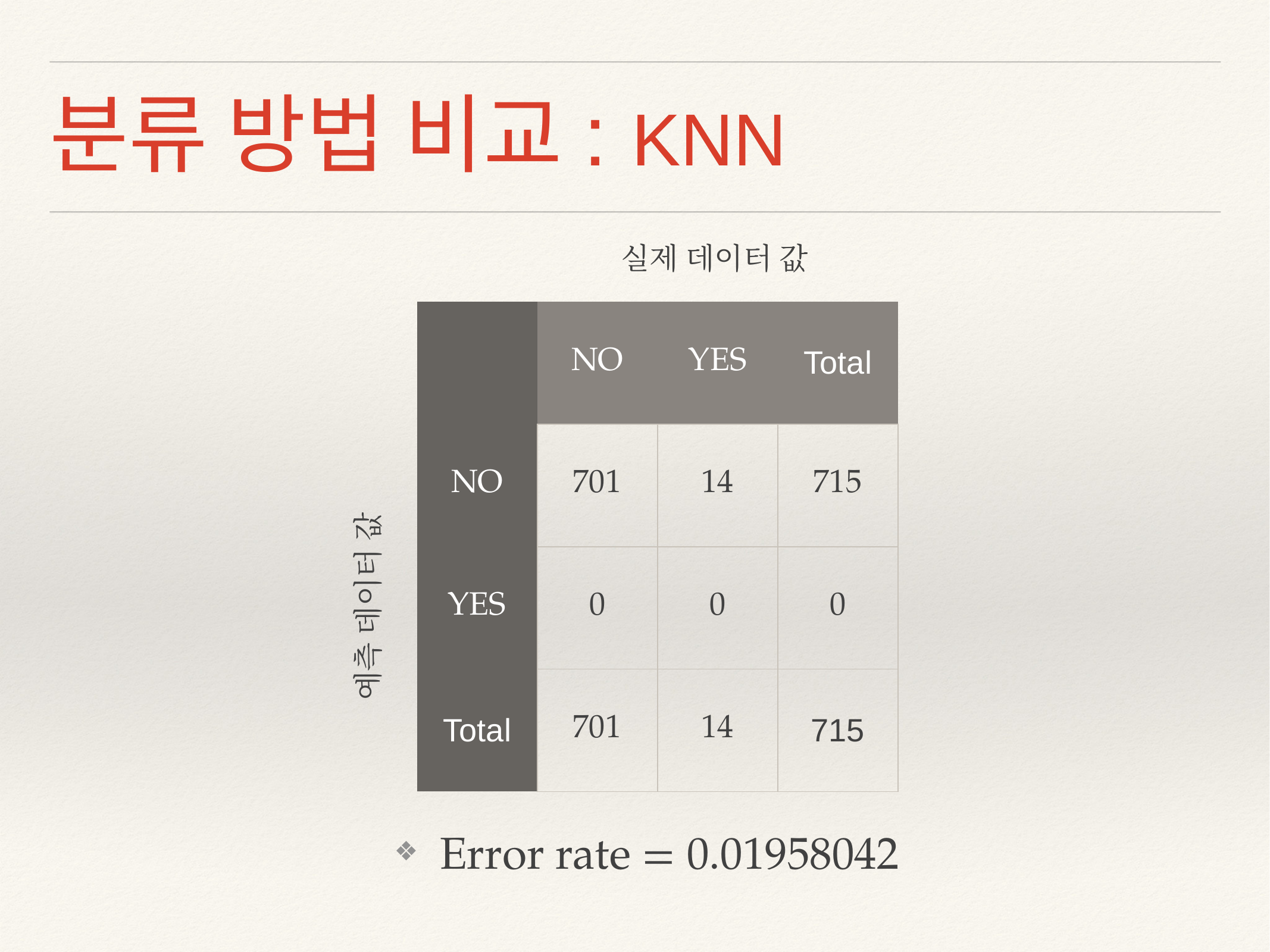

# 분류 방법 비교: KNN
실제 데이터 값
|  | NO | YES | Total |
| --- | --- | --- | --- |
| NO | 701 | 14 | 715 |
| YES | 0 | 0 | 0 |
| Total | 701 | 14 | 715 |
예측 데이터 값
Error rate = 0.01958042